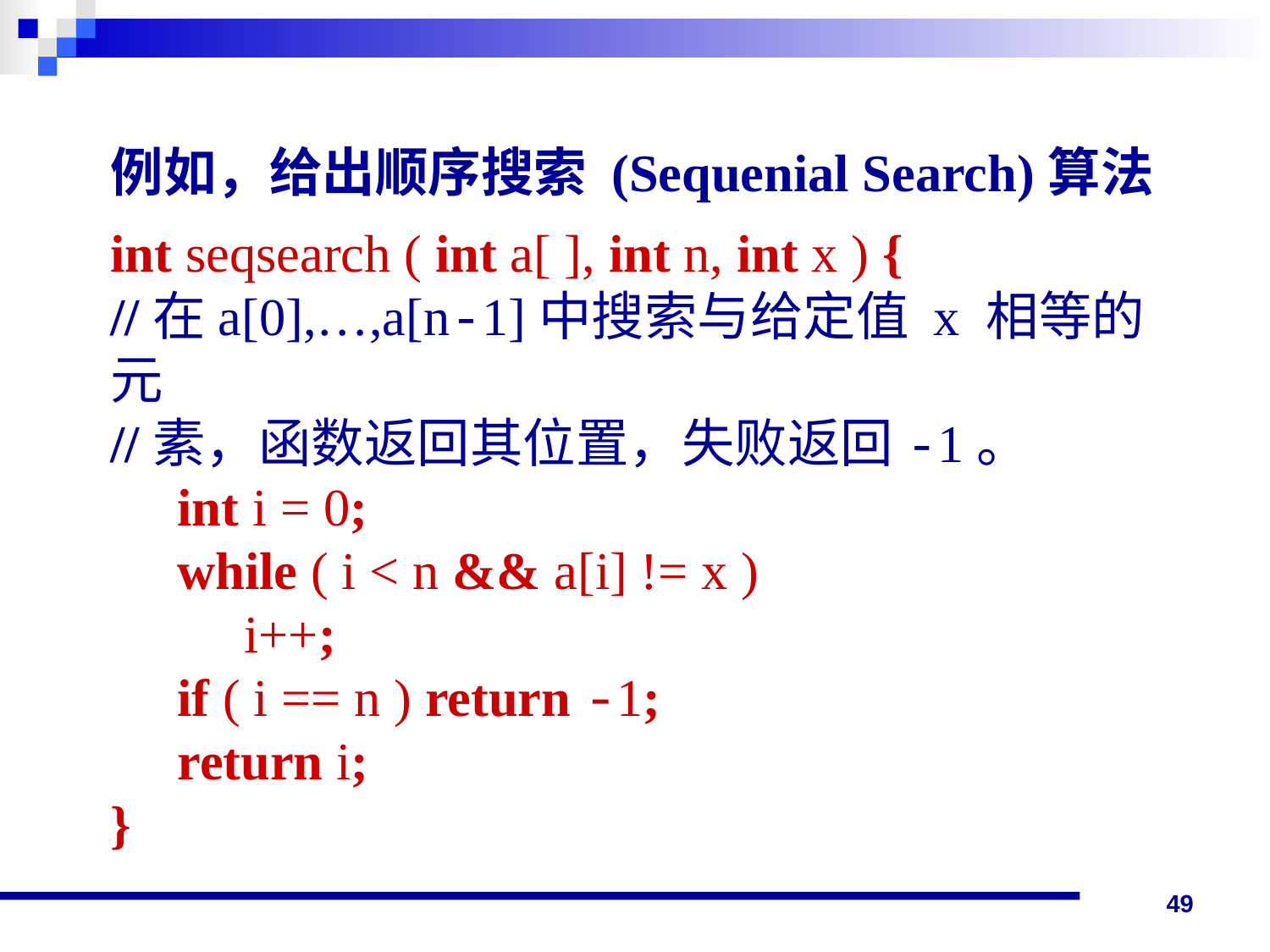

例如，给出顺序搜索 (Sequenial Search)算法

int seqsearch ( int a[ ], int n, int x ) {
//在a[0],…,a[n-1]中搜索与给定值 x 相等的元
//素，函数返回其位置，失败返回-1。
     int i = 0;
     while ( i < n && a[i] != x )
          i++;
     if ( i == n ) return -1;
     return i;
}
49